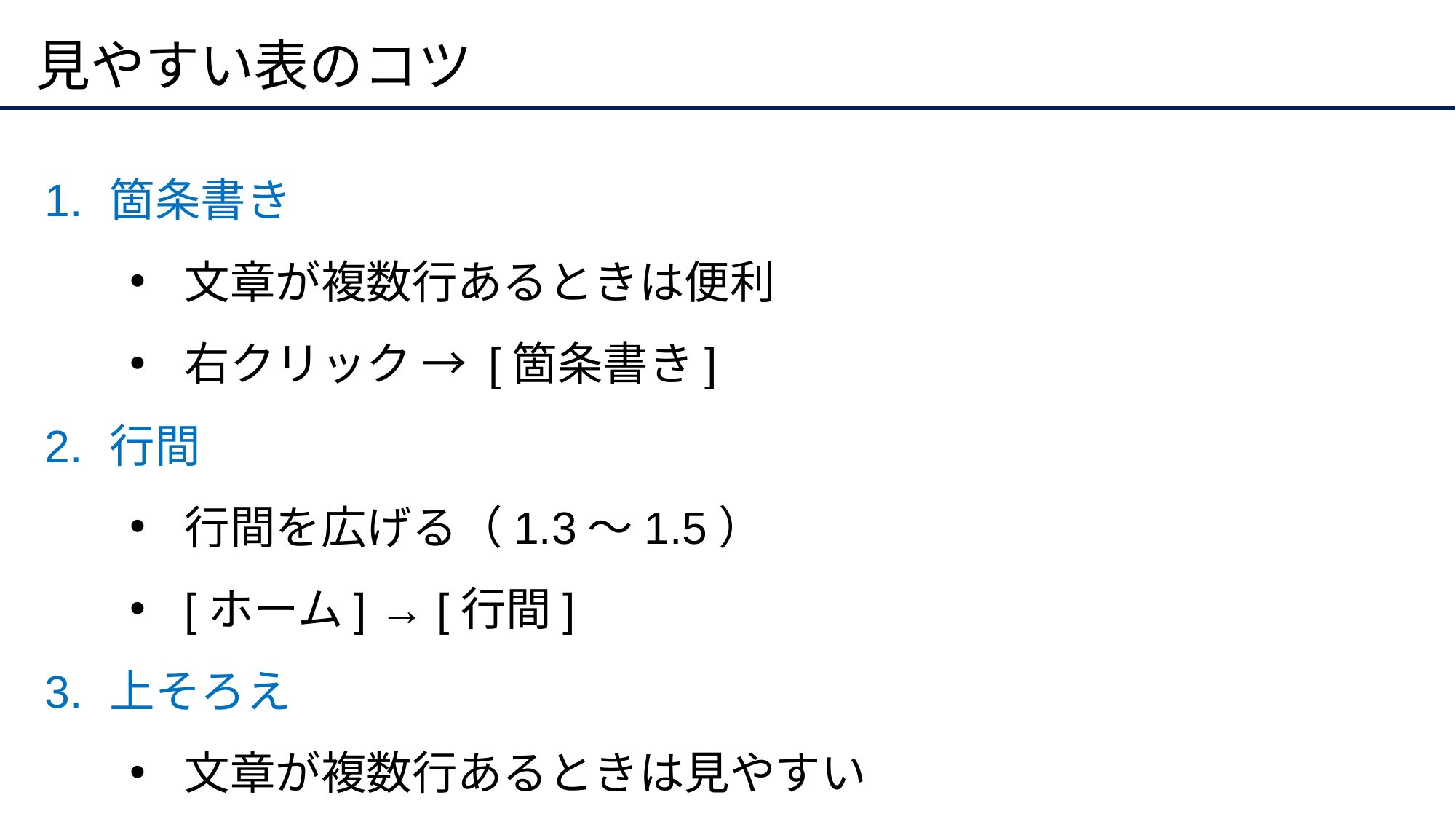

# 見やすい表のコツ
箇条書き
文章が複数行あるときは便利
右クリック → [箇条書き]
行間
行間を広げる（1.3～1.5）
[ホーム] → [行間]
上そろえ
文章が複数行あるときは見やすい